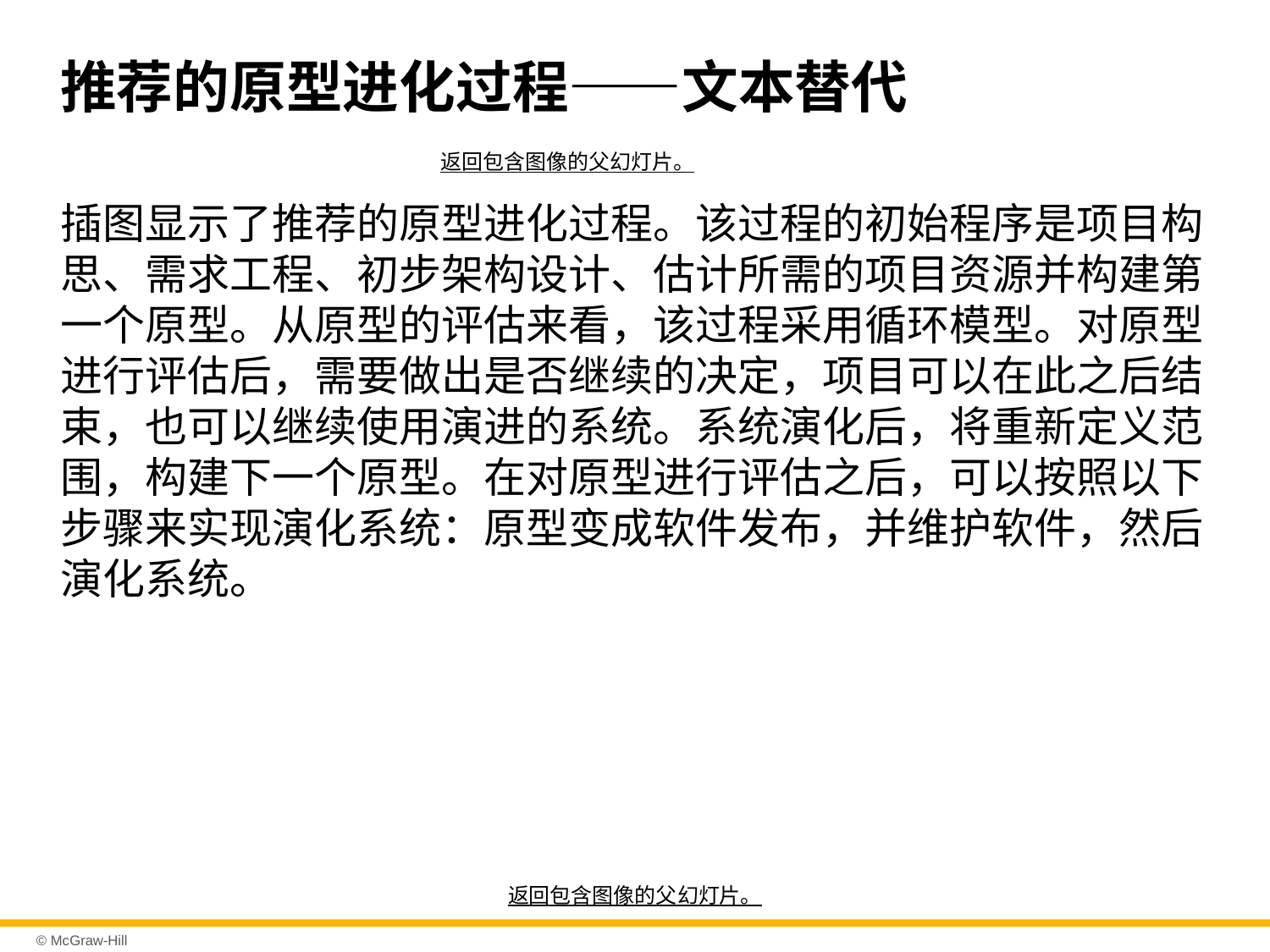

# 推荐的原型进化过程——文本替代
返回包含图像的父幻灯片。
插图显示了推荐的原型进化过程。该过程的初始程序是项目构思、需求工程、初步架构设计、估计所需的项目资源并构建第一个原型。从原型的评估来看，该过程采用循环模型。对原型进行评估后，需要做出是否继续的决定，项目可以在此之后结束，也可以继续使用演进的系统。系统演化后，将重新定义范围，构建下一个原型。在对原型进行评估之后，可以按照以下步骤来实现演化系统：原型变成软件发布，并维护软件，然后演化系统。
返回包含图像的父幻灯片。
33